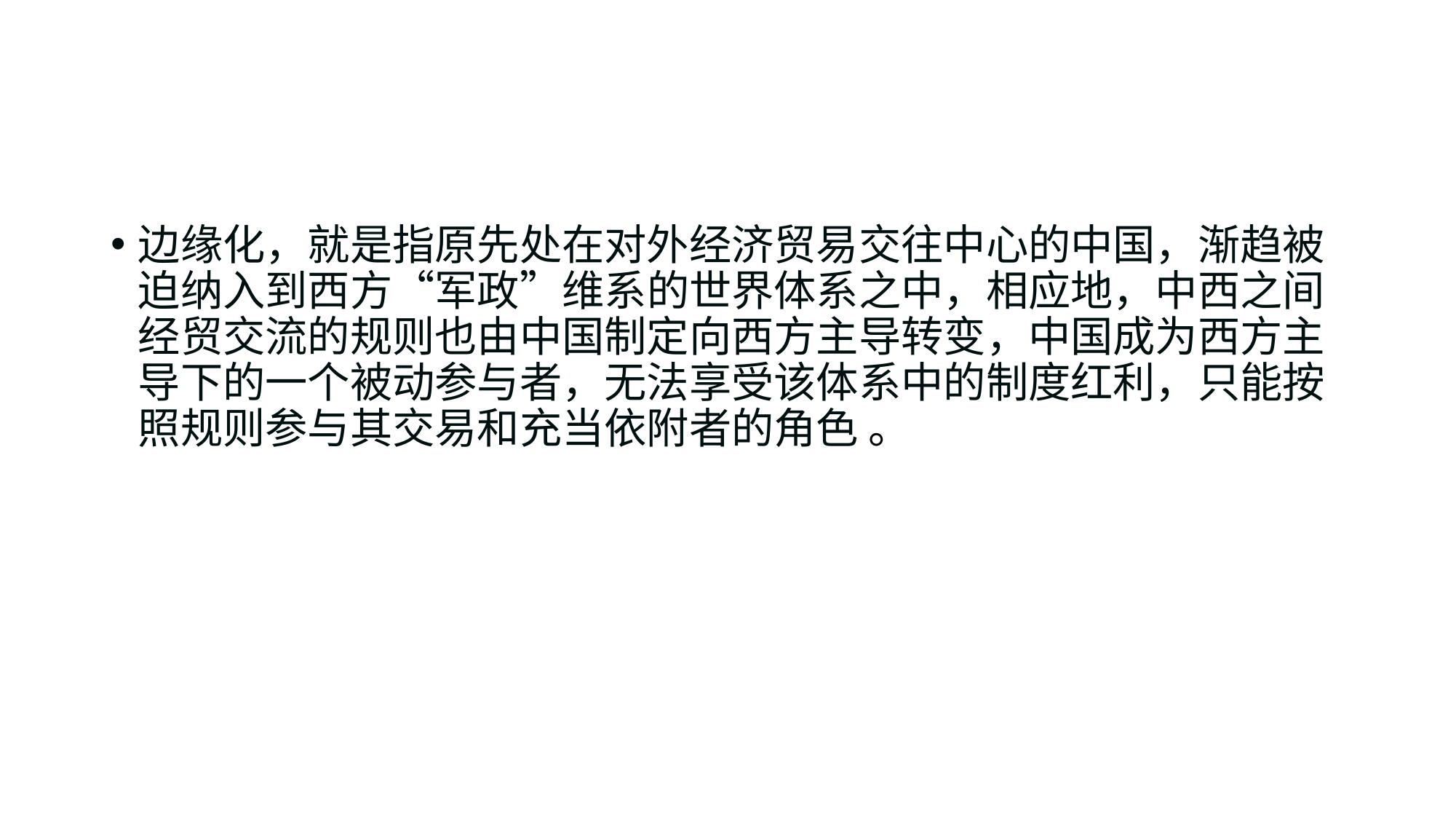

边缘化，就是指原先处在对外经济贸易交往中心的中国，渐趋被迫纳入到西方“军政”维系的世界体系之中，相应地，中西之间经贸交流的规则也由中国制定向西方主导转变，中国成为西方主导下的一个被动参与者，无法享受该体系中的制度红利，只能按照规则参与其交易和充当依附者的角色 。